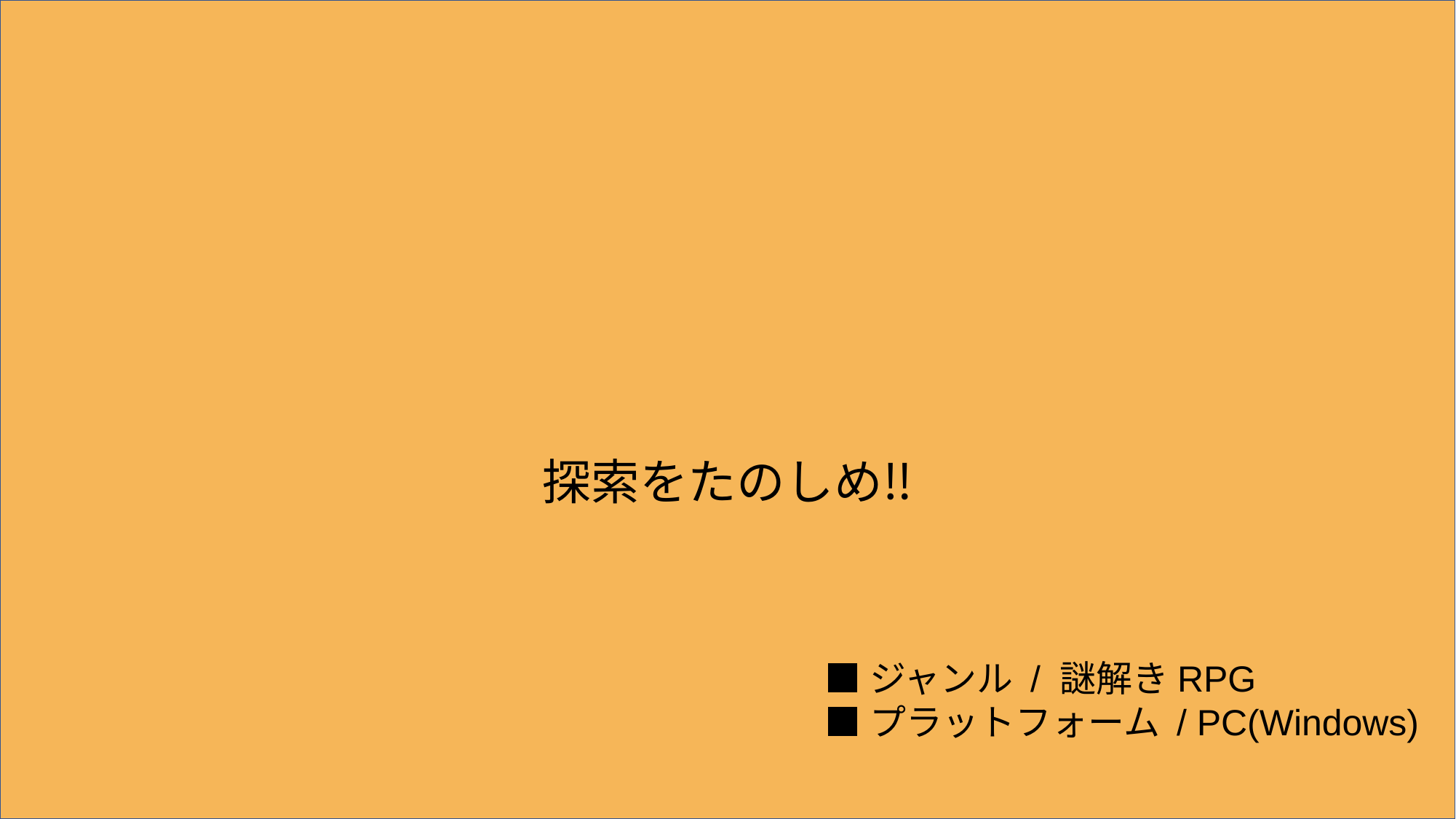

探索をたのしめ‼
■ジャンル / 謎解きRPG
■プラットフォーム / PC(Windows)